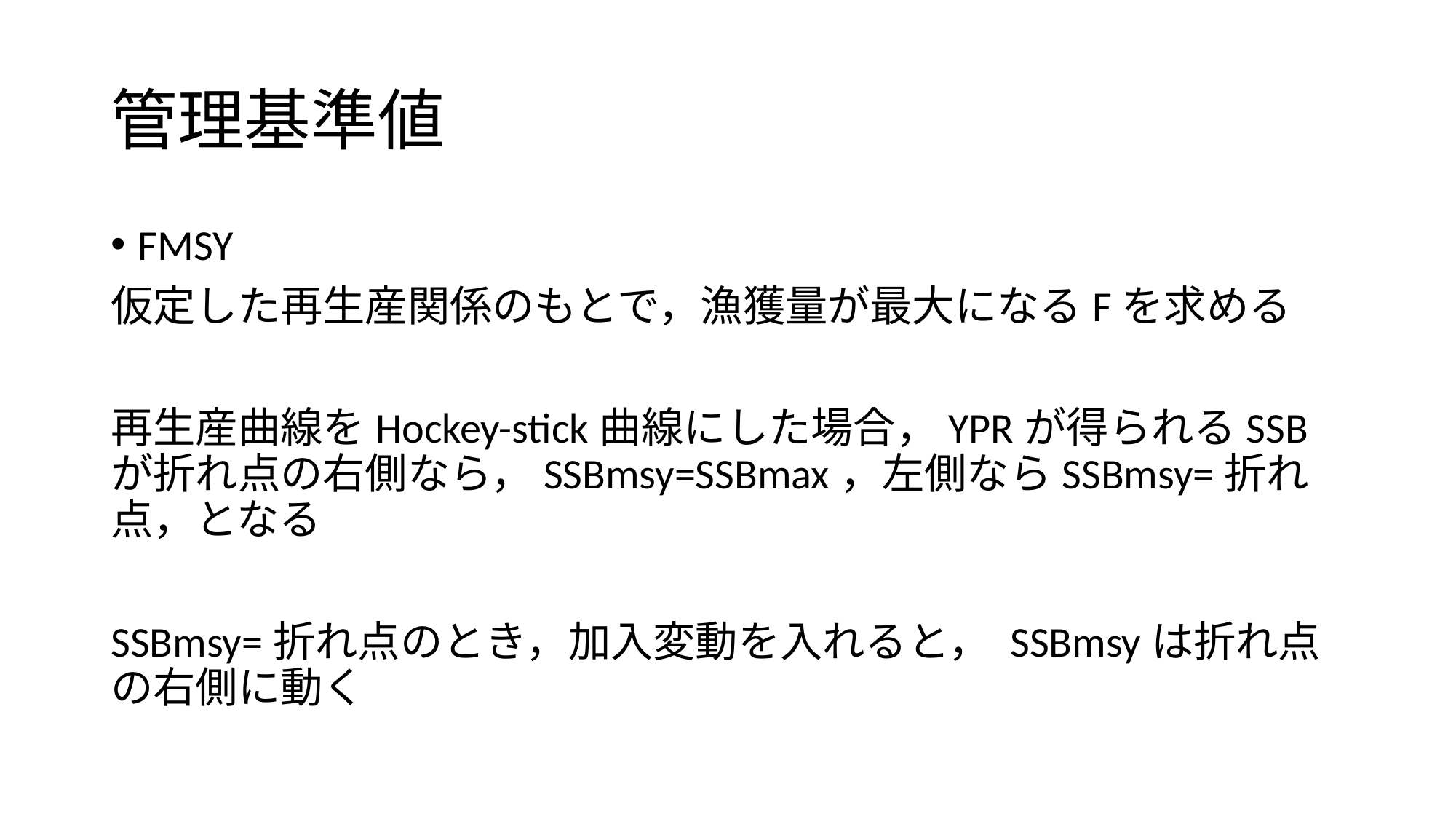

# 管理基準値
FMSY
仮定した再生産関係のもとで，漁獲量が最大になるFを求める

再生産曲線をHockey-stick曲線にした場合，YPRが得られるSSBが折れ点の右側なら，SSBmsy=SSBmax，左側ならSSBmsy=折れ点，となる

SSBmsy=折れ点のとき，加入変動を入れると， SSBmsyは折れ点の右側に動く